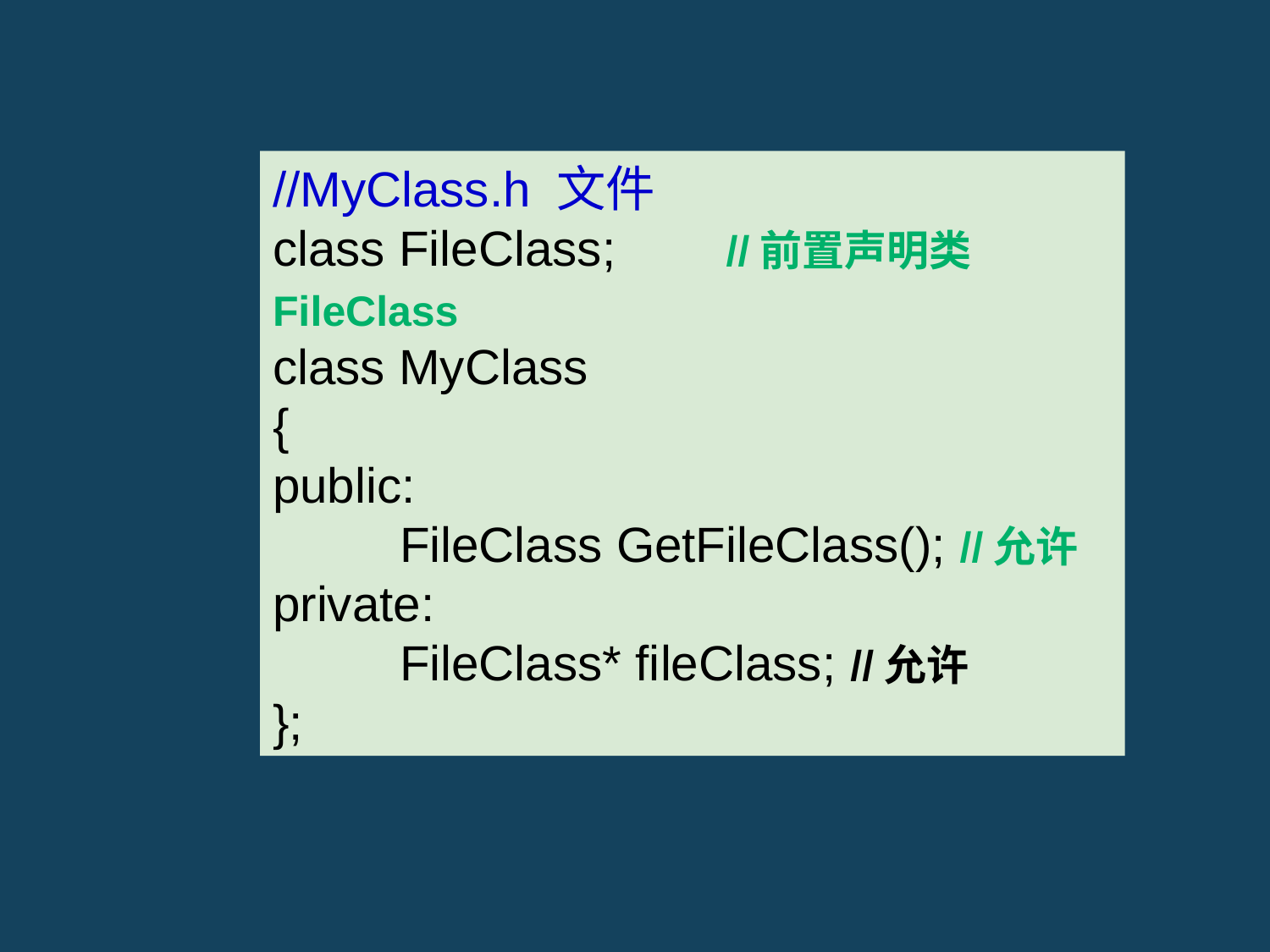

//MyClass.h 文件
class FileClass;        //前置声明类FileClass
class MyClass
{
public:
	FileClass GetFileClass(); //允许
private:
	FileClass* fileClass; //允许
};